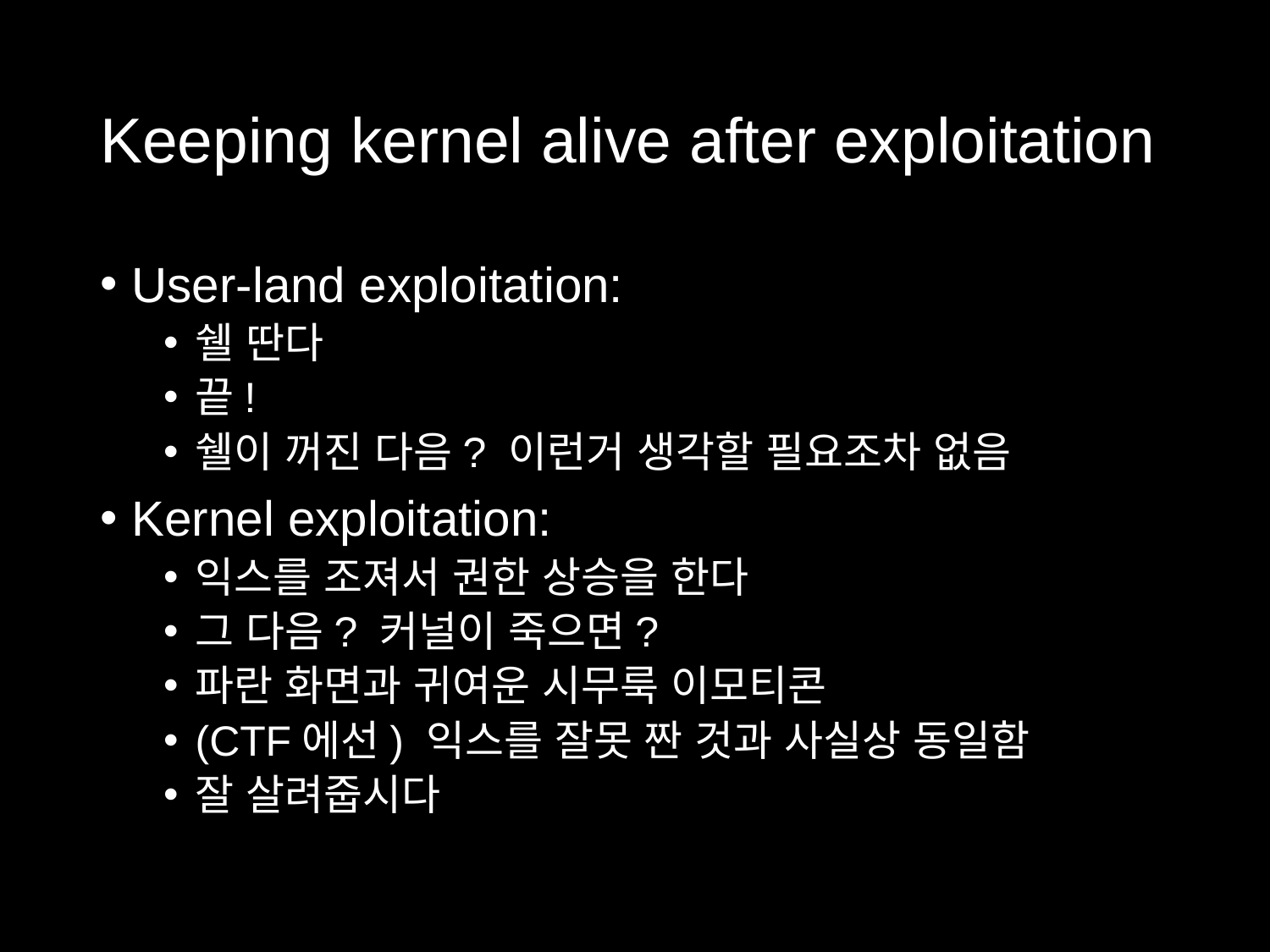

# Keeping kernel alive after exploitation
User-land exploitation:
쉘 딴다
끝!
쉘이 꺼진 다음? 이런거 생각할 필요조차 없음
Kernel exploitation:
익스를 조져서 권한 상승을 한다
그 다음? 커널이 죽으면?
파란 화면과 귀여운 시무룩 이모티콘
(CTF에선) 익스를 잘못 짠 것과 사실상 동일함
잘 살려줍시다